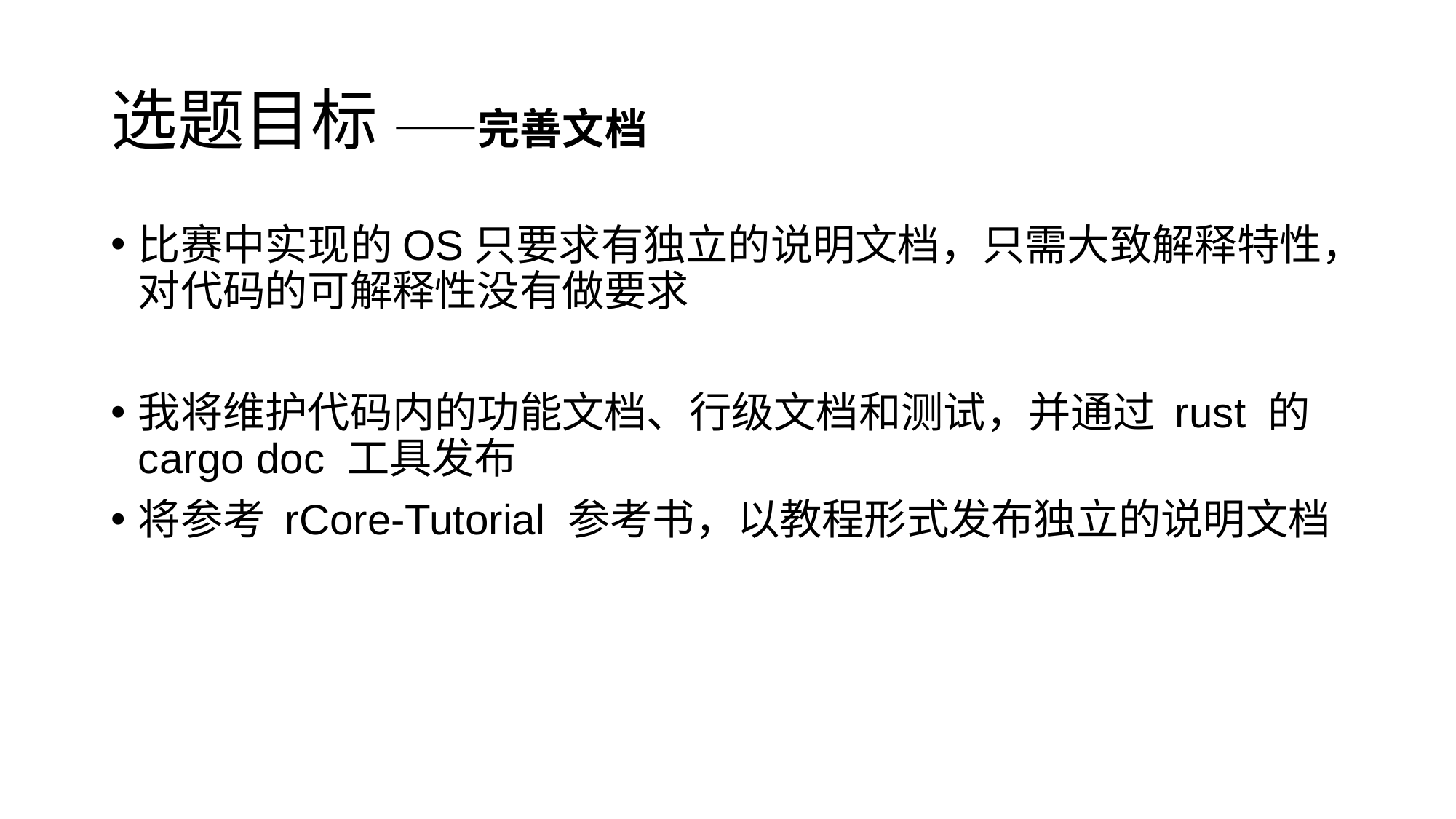

# 选题目标 ——完善文档
比赛中实现的OS只要求有独立的说明文档，只需大致解释特性，对代码的可解释性没有做要求

我将维护代码内的功能文档、行级文档和测试，并通过 rust 的cargo doc 工具发布
将参考 rCore-Tutorial 参考书，以教程形式发布独立的说明文档